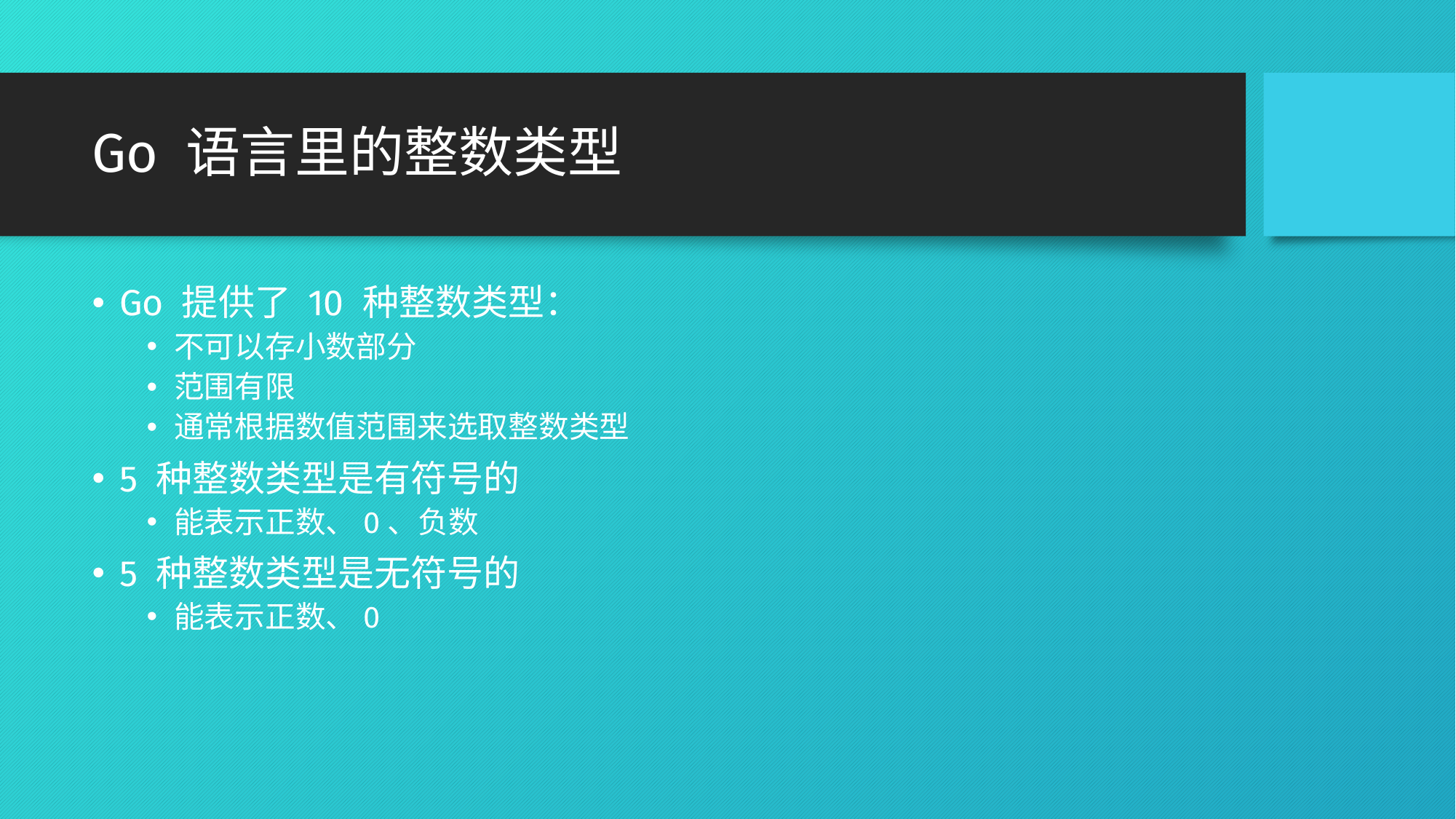

# Go 语言里的整数类型
Go 提供了 10 种整数类型：
不可以存小数部分
范围有限
通常根据数值范围来选取整数类型
5 种整数类型是有符号的
能表示正数、0、负数
5 种整数类型是无符号的
能表示正数、0